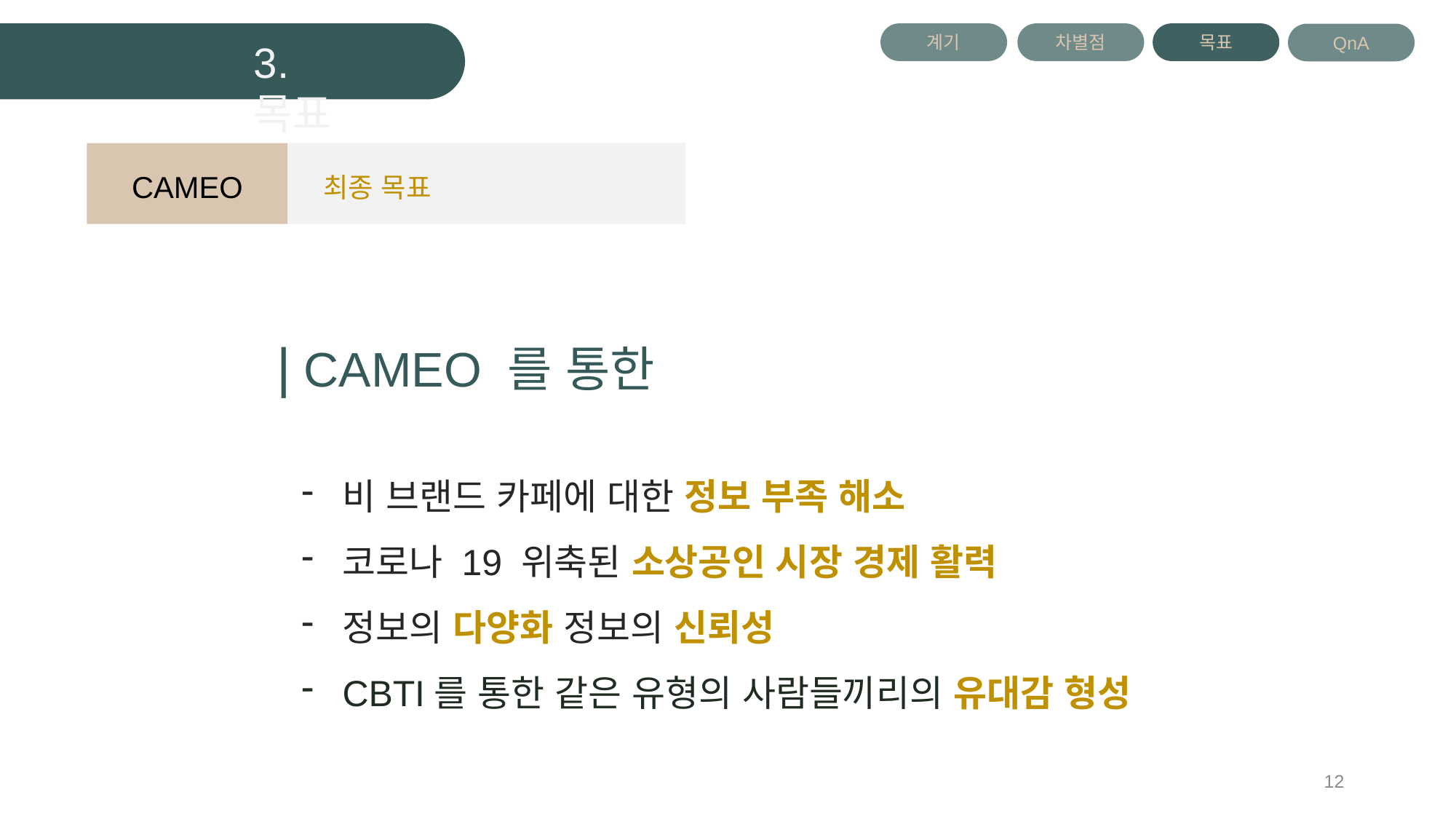

목표
차별점
QnA
계기

3. 목표

CAMEO
최종 목표
| CAMEO 를 통한
비 브랜드 카페에 대한 정보 부족 해소
코로나 19 위축된 소상공인 시장 경제 활력
정보의 다양화 정보의 신뢰성
CBTI를 통한 같은 유형의 사람들끼리의 유대감 형성
12